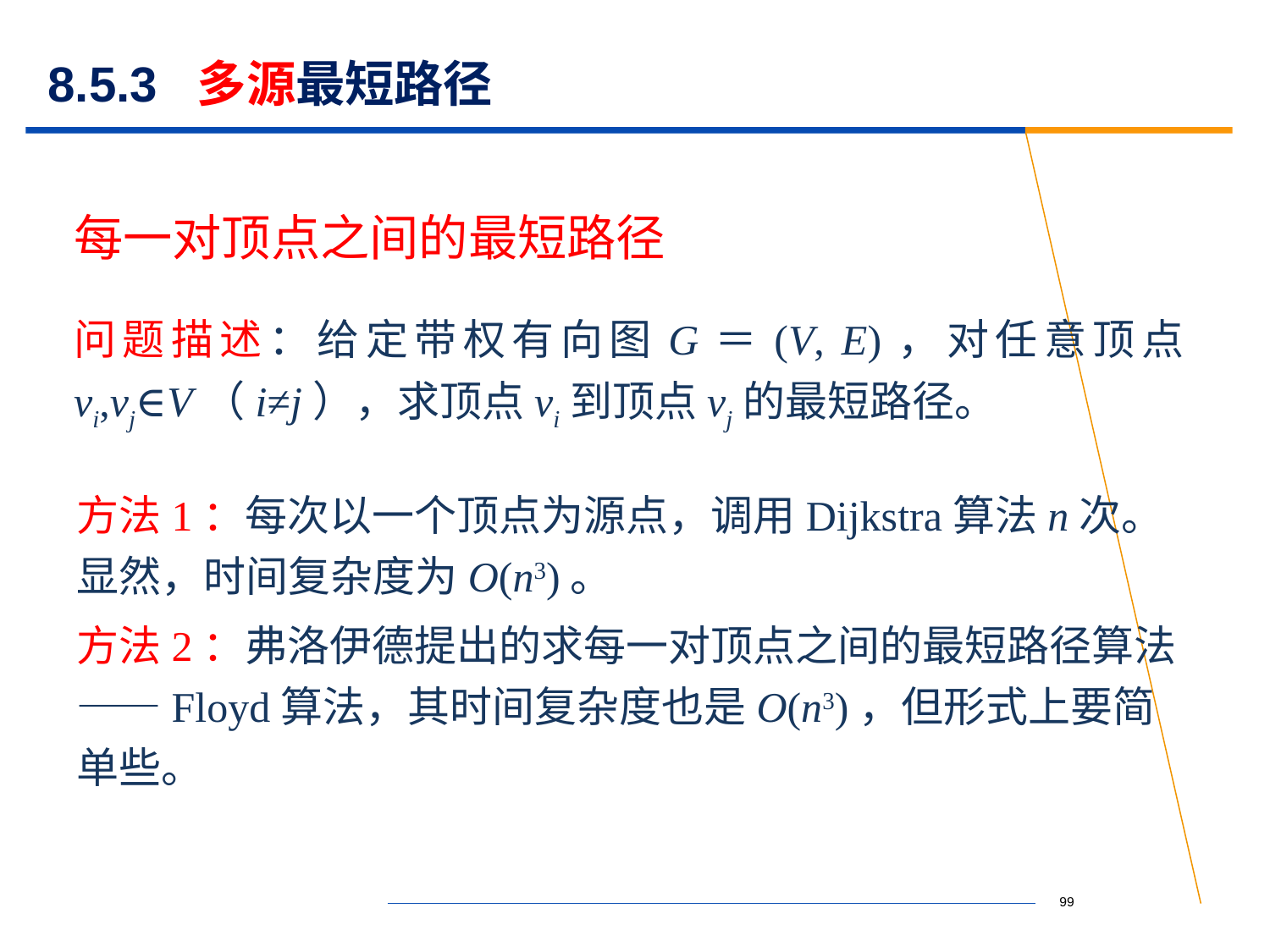

# 8.5.3  多源最短路径
每一对顶点之间的最短路径
问题描述：给定带权有向图G＝(V, E)，对任意顶点vi,vj∈V（i≠j），求顶点vi到顶点vj的最短路径。
方法1：每次以一个顶点为源点，调用Dijkstra算法n次。显然，时间复杂度为O(n3)。
方法2：弗洛伊德提出的求每一对顶点之间的最短路径算法——Floyd算法，其时间复杂度也是O(n3)，但形式上要简单些。